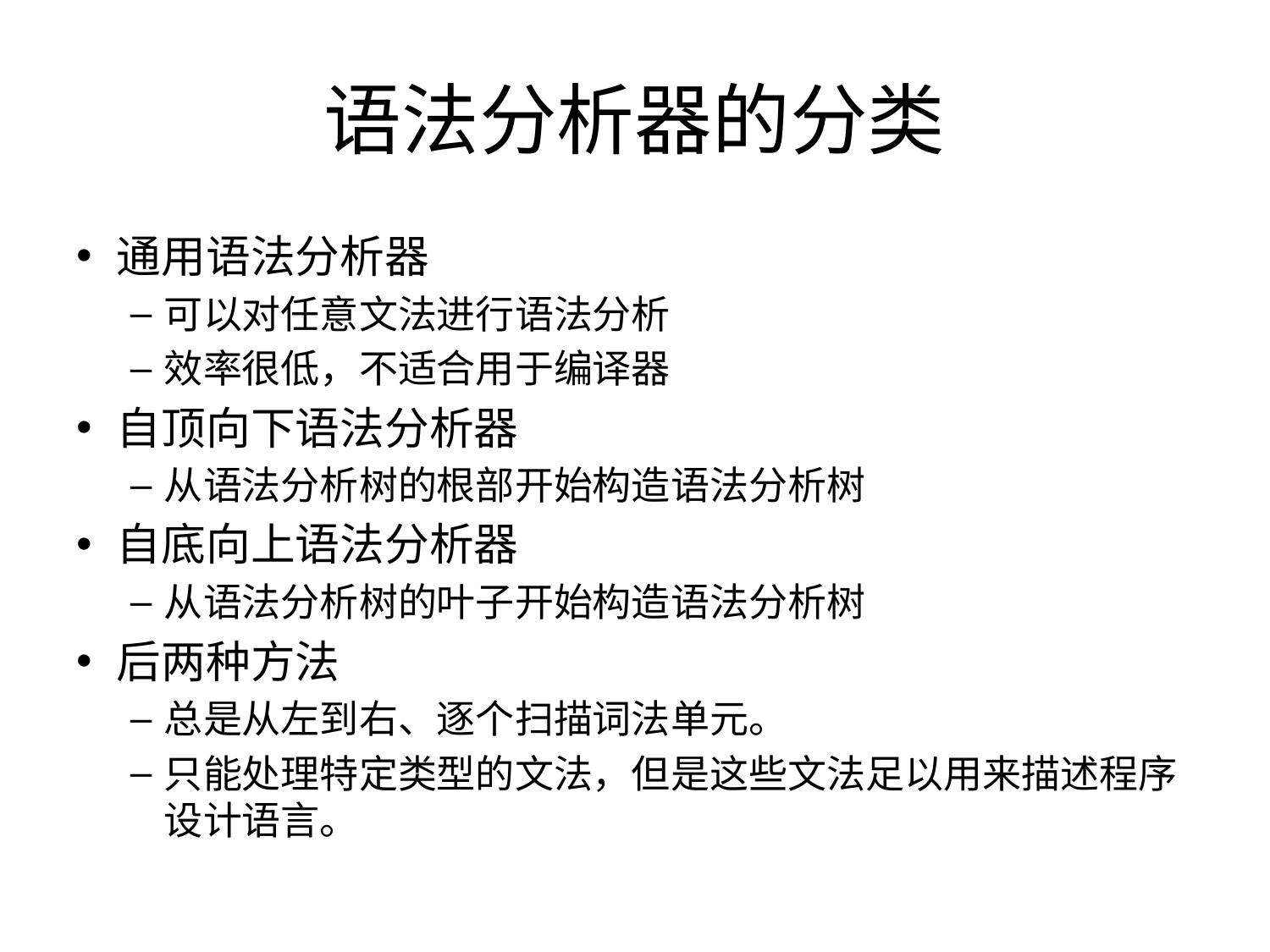

# 语法分析器的分类
通用语法分析器
可以对任意文法进行语法分析
效率很低，不适合用于编译器
自顶向下语法分析器
从语法分析树的根部开始构造语法分析树
自底向上语法分析器
从语法分析树的叶子开始构造语法分析树
后两种方法
总是从左到右、逐个扫描词法单元。
只能处理特定类型的文法，但是这些文法足以用来描述程序设计语言。